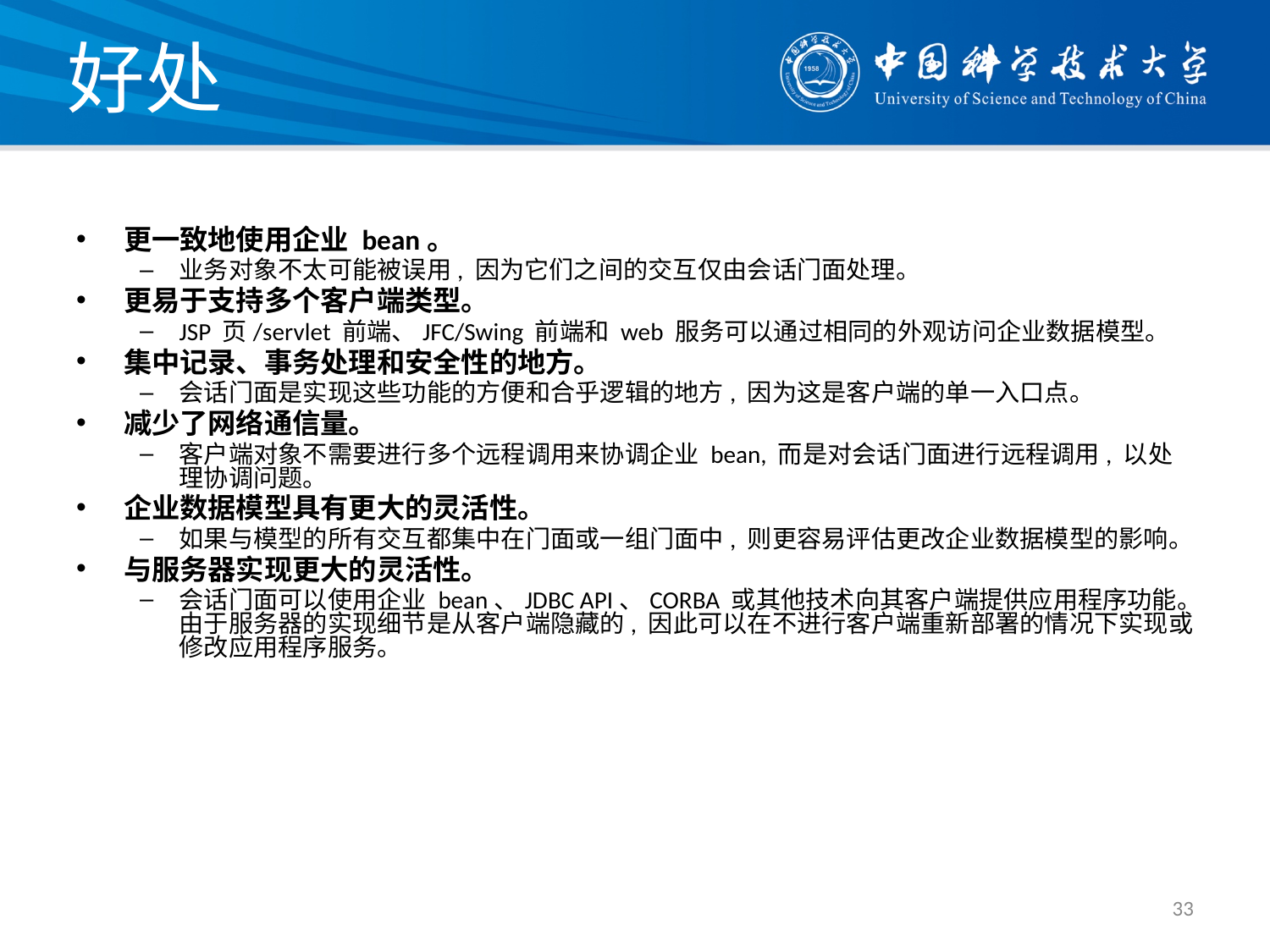

# 好处
更一致地使用企业 bean。
业务对象不太可能被误用, 因为它们之间的交互仅由会话门面处理。
更易于支持多个客户端类型。
JSP 页/servlet 前端、JFC/Swing 前端和 web 服务可以通过相同的外观访问企业数据模型。
集中记录、事务处理和安全性的地方。
会话门面是实现这些功能的方便和合乎逻辑的地方, 因为这是客户端的单一入口点。
减少了网络通信量。
客户端对象不需要进行多个远程调用来协调企业 bean, 而是对会话门面进行远程调用, 以处理协调问题。
企业数据模型具有更大的灵活性。
如果与模型的所有交互都集中在门面或一组门面中, 则更容易评估更改企业数据模型的影响。
与服务器实现更大的灵活性。
会话门面可以使用企业 bean、JDBC API、CORBA 或其他技术向其客户端提供应用程序功能。由于服务器的实现细节是从客户端隐藏的, 因此可以在不进行客户端重新部署的情况下实现或修改应用程序服务。

33